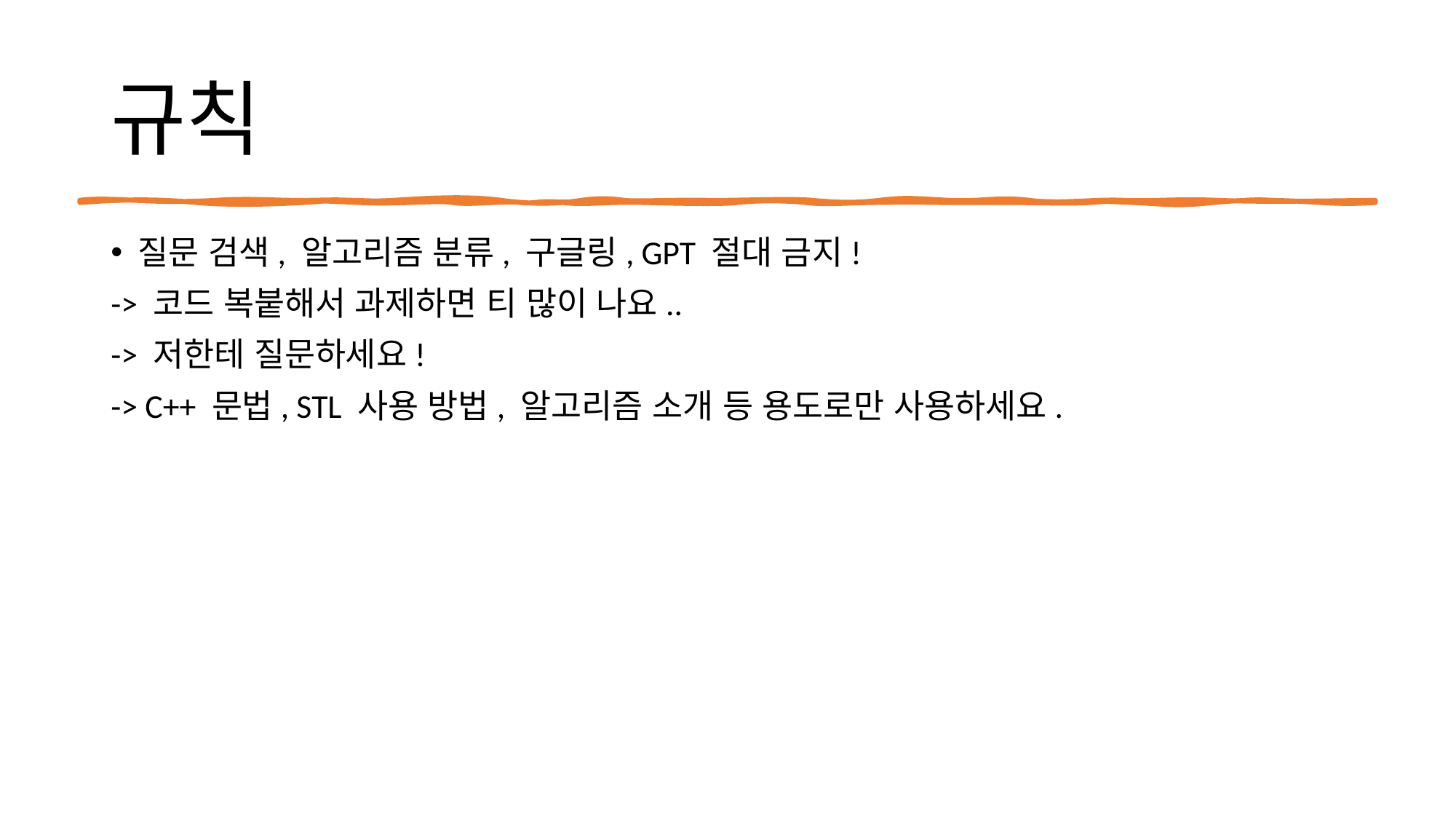

# 규칙

질문 검색, 알고리즘 분류, 구글링, GPT 절대 금지!
-> 코드 복붙해서 과제하면 티 많이 나요..
-> 저한테 질문하세요!
-> C++ 문법, STL 사용 방법, 알고리즘 소개 등 용도로만 사용하세요.